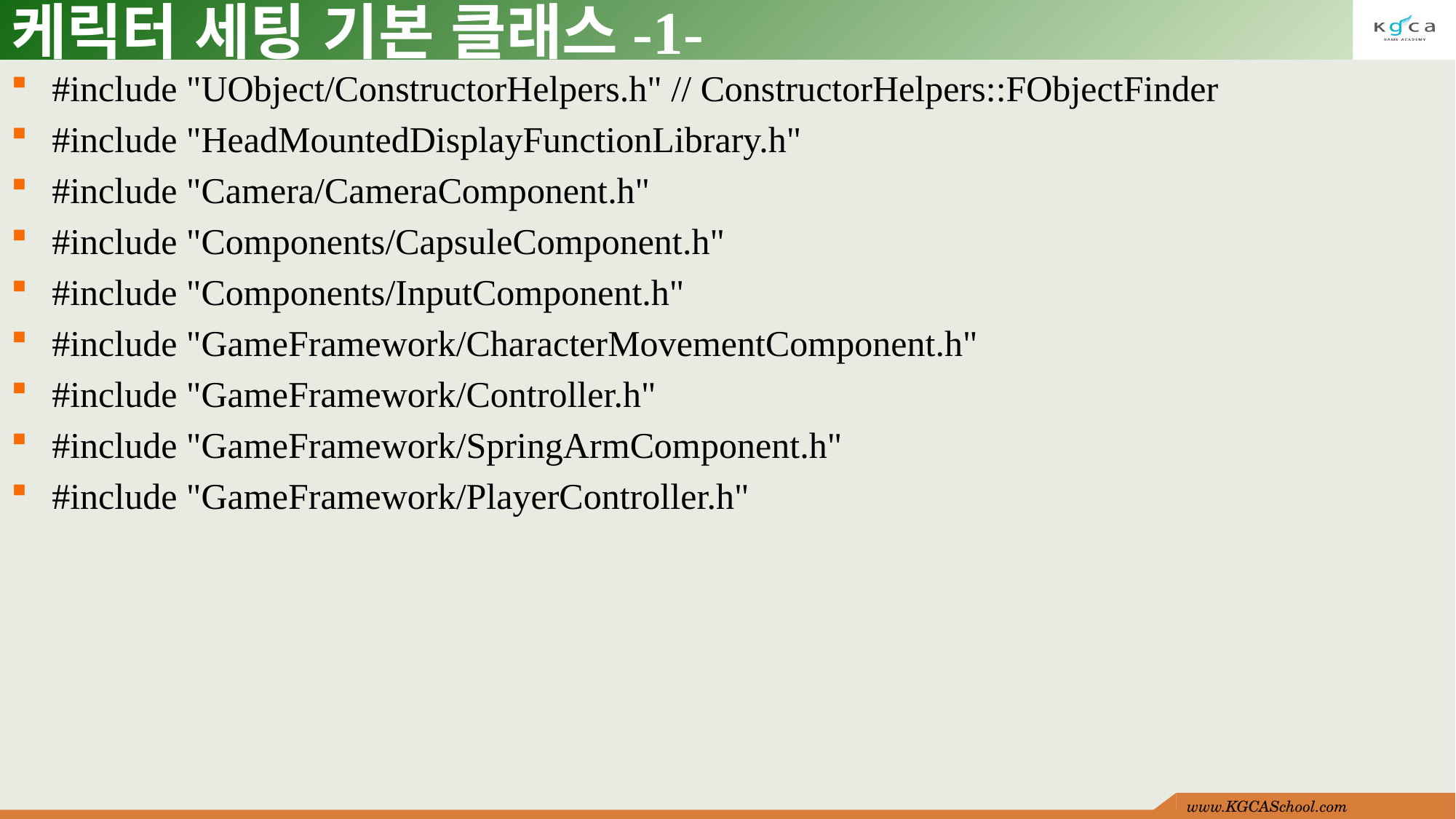

# 케릭터 세팅 기본 클래스-1-
#include "UObject/ConstructorHelpers.h" // ConstructorHelpers::FObjectFinder
#include "HeadMountedDisplayFunctionLibrary.h"
#include "Camera/CameraComponent.h"
#include "Components/CapsuleComponent.h"
#include "Components/InputComponent.h"
#include "GameFramework/CharacterMovementComponent.h"
#include "GameFramework/Controller.h"
#include "GameFramework/SpringArmComponent.h"
#include "GameFramework/PlayerController.h"